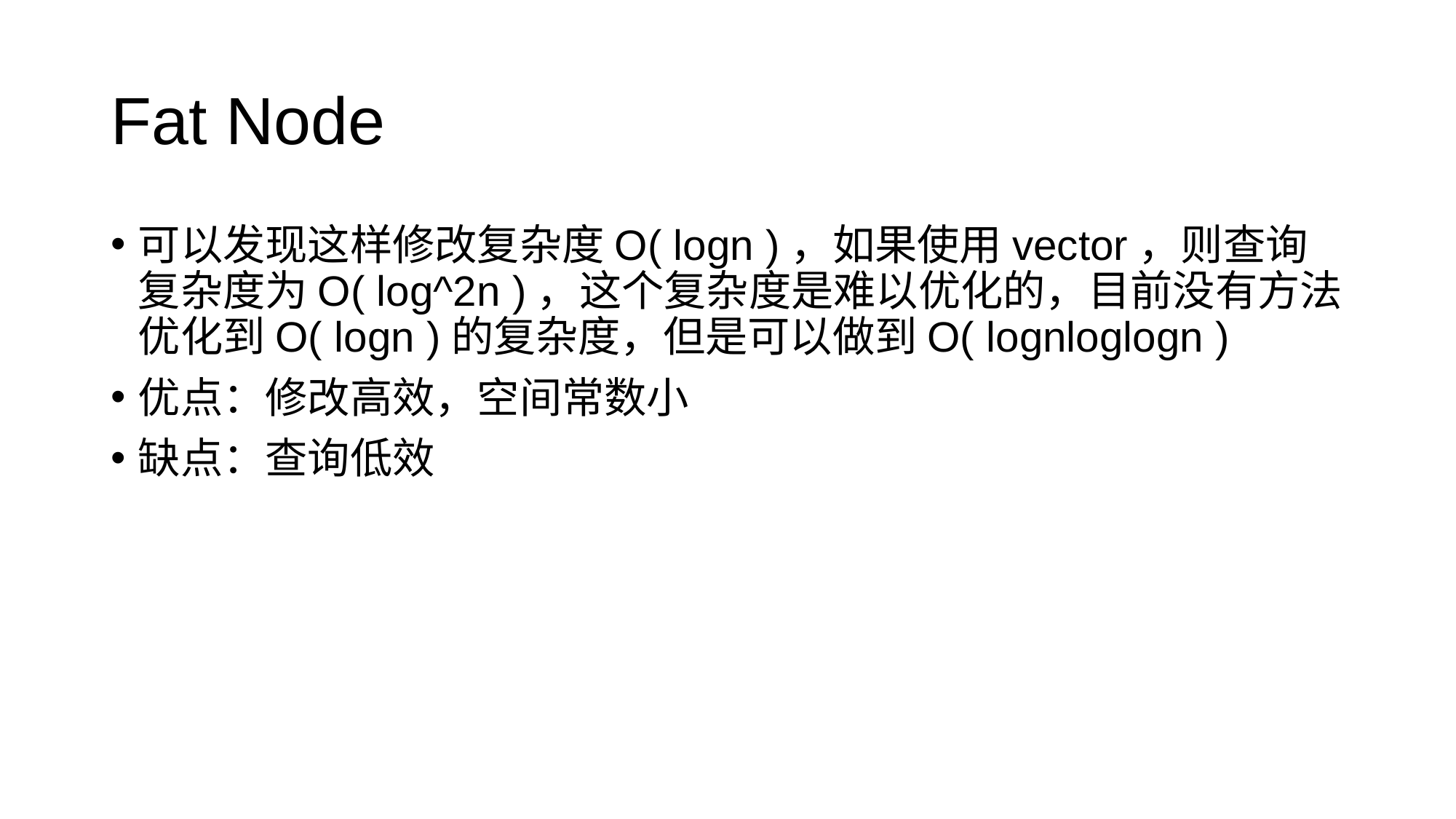

# Fat Node
可以发现这样修改复杂度O( logn )，如果使用vector，则查询复杂度为O( log^2n )，这个复杂度是难以优化的，目前没有方法优化到O( logn )的复杂度，但是可以做到O( lognloglogn )
优点：修改高效，空间常数小
缺点：查询低效